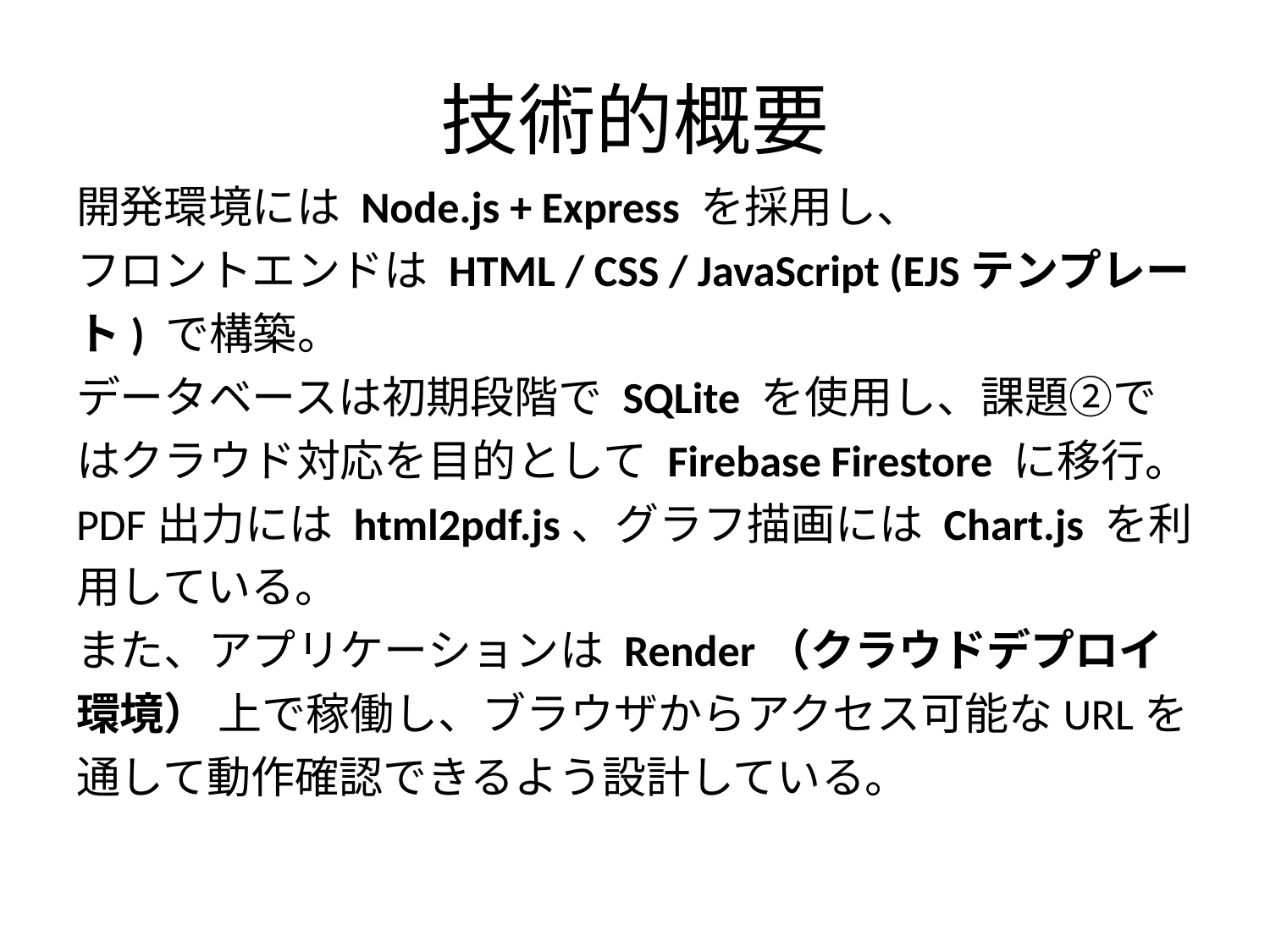

# 技術的概要
開発環境には Node.js + Express を採用し、
フロントエンドは HTML / CSS / JavaScript (EJSテンプレート) で構築。
データベースは初期段階で SQLite を使用し、課題②ではクラウド対応を目的として Firebase Firestore に移行。
PDF出力には html2pdf.js、グラフ描画には Chart.js を利用している。
また、アプリケーションは Render（クラウドデプロイ環境） 上で稼働し、ブラウザからアクセス可能なURLを通して動作確認できるよう設計している。